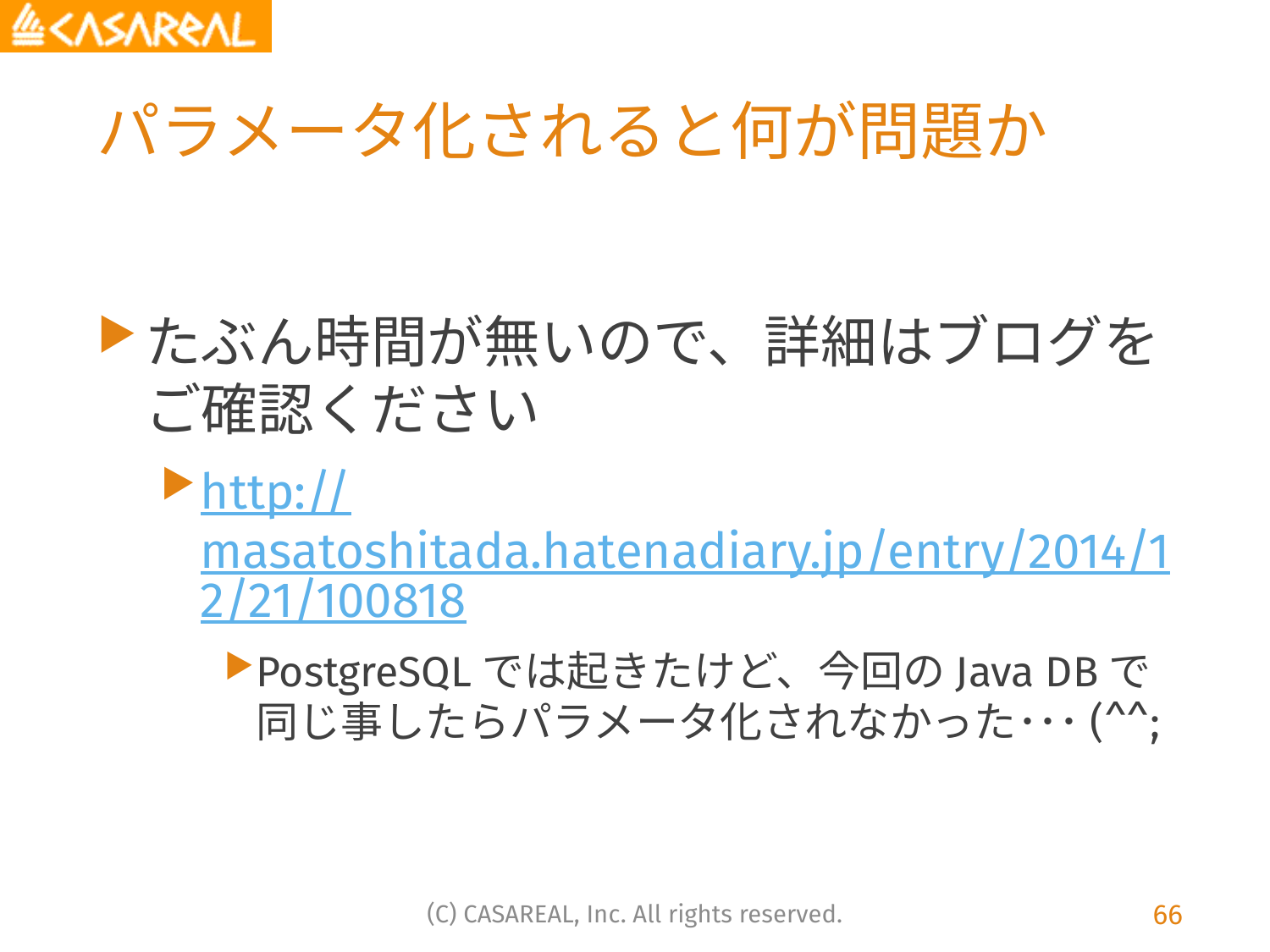

# パラメータ化されると何が問題か
たぶん時間が無いので、詳細はブログをご確認ください
http://masatoshitada.hatenadiary.jp/entry/2014/12/21/100818
PostgreSQLでは起きたけど、今回のJava DBで同じ事したらパラメータ化されなかった･･･(^^;
(C) CASAREAL, Inc. All rights reserved.
66